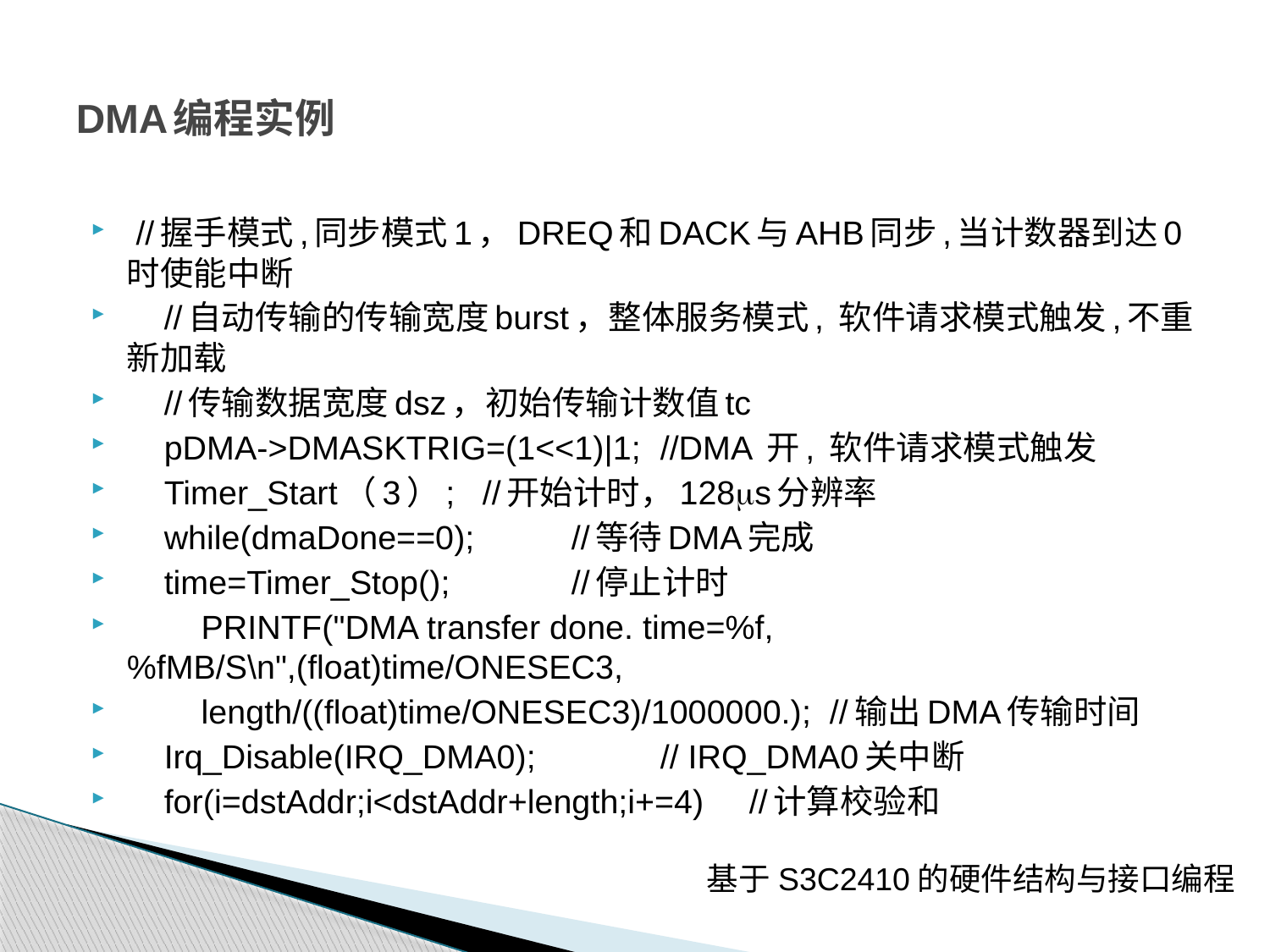

# DMA编程实例
 //握手模式,同步模式1，DREQ和DACK与AHB同步,当计数器到达0时使能中断
    //自动传输的传输宽度burst，整体服务模式, 软件请求模式触发,不重新加载
    //传输数据宽度dsz，初始传输计数值tc
    pDMA->DMASKTRIG=(1<<1)|1; 	//DMA 开, 软件请求模式触发
    Timer_Start（3）;	//开始计时，128μs分辨率
    while(dmaDone==0);        	//等待DMA完成
    time=Timer_Stop();        	//停止计时
        PRINTF("DMA transfer done. time=%f, %fMB/S\n",(float)time/ONESEC3,
        length/((float)time/ONESEC3)/1000000.);  //输出DMA传输时间
    Irq_Disable(IRQ_DMA0);    	// IRQ_DMA0关中断
    for(i=dstAddr;i<dstAddr+length;i+=4)	//计算校验和

基于S3C2410的硬件结构与接口编程